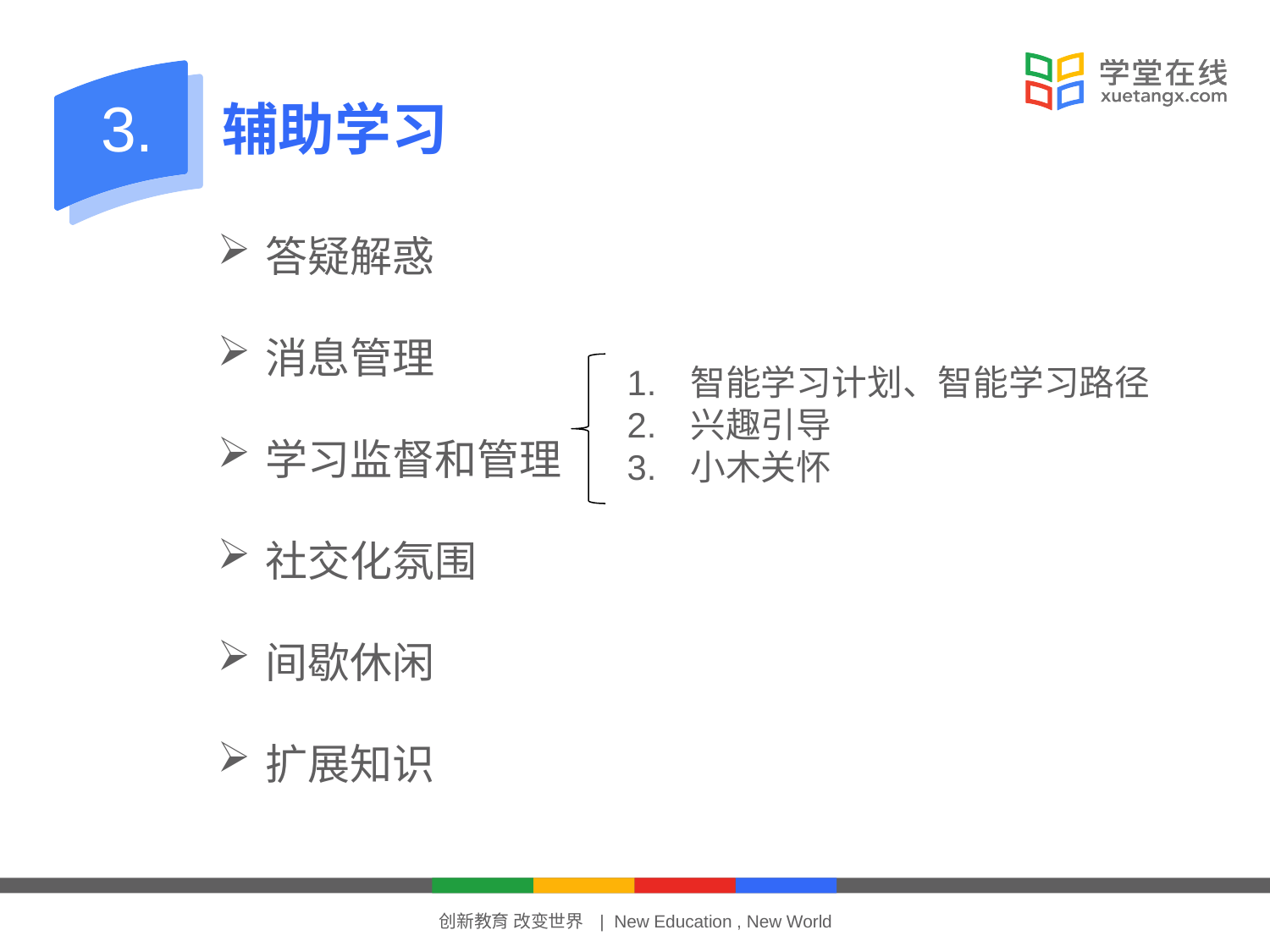

3.
辅助学习
答疑解惑
消息管理
学习监督和管理
社交化氛围
间歇休闲
扩展知识

智能学习计划、智能学习路径
兴趣引导
小木关怀